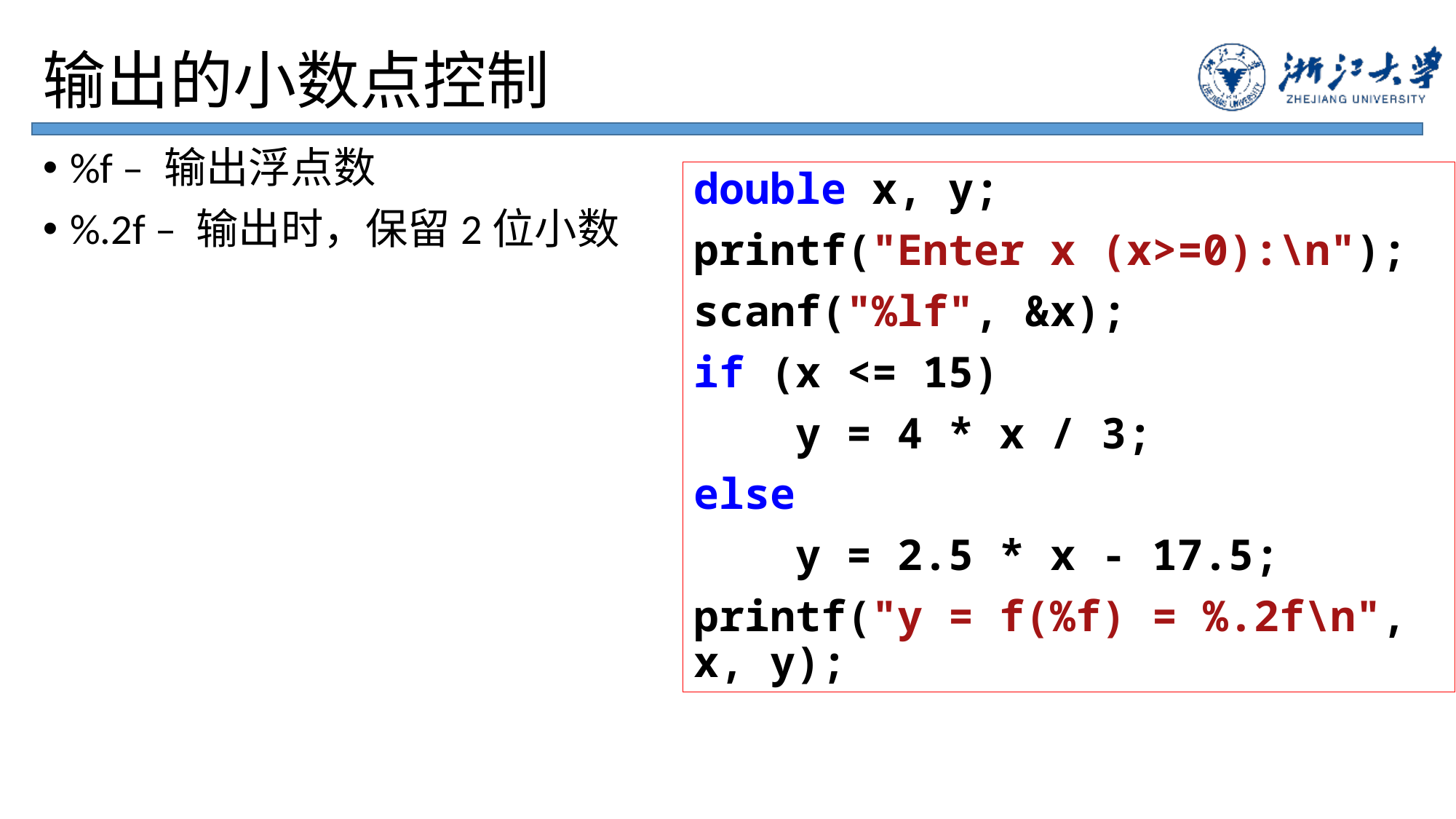

# 输出的小数点控制
%f – 输出浮点数
%.2f – 输出时，保留2位小数

double x, y;
printf("Enter x (x>=0):\n");
scanf("%lf", &x);
if (x <= 15)
    y = 4 * x / 3;
else
    y = 2.5 * x - 17.5;
printf("y = f(%f) = %.2f\n", x, y);
35